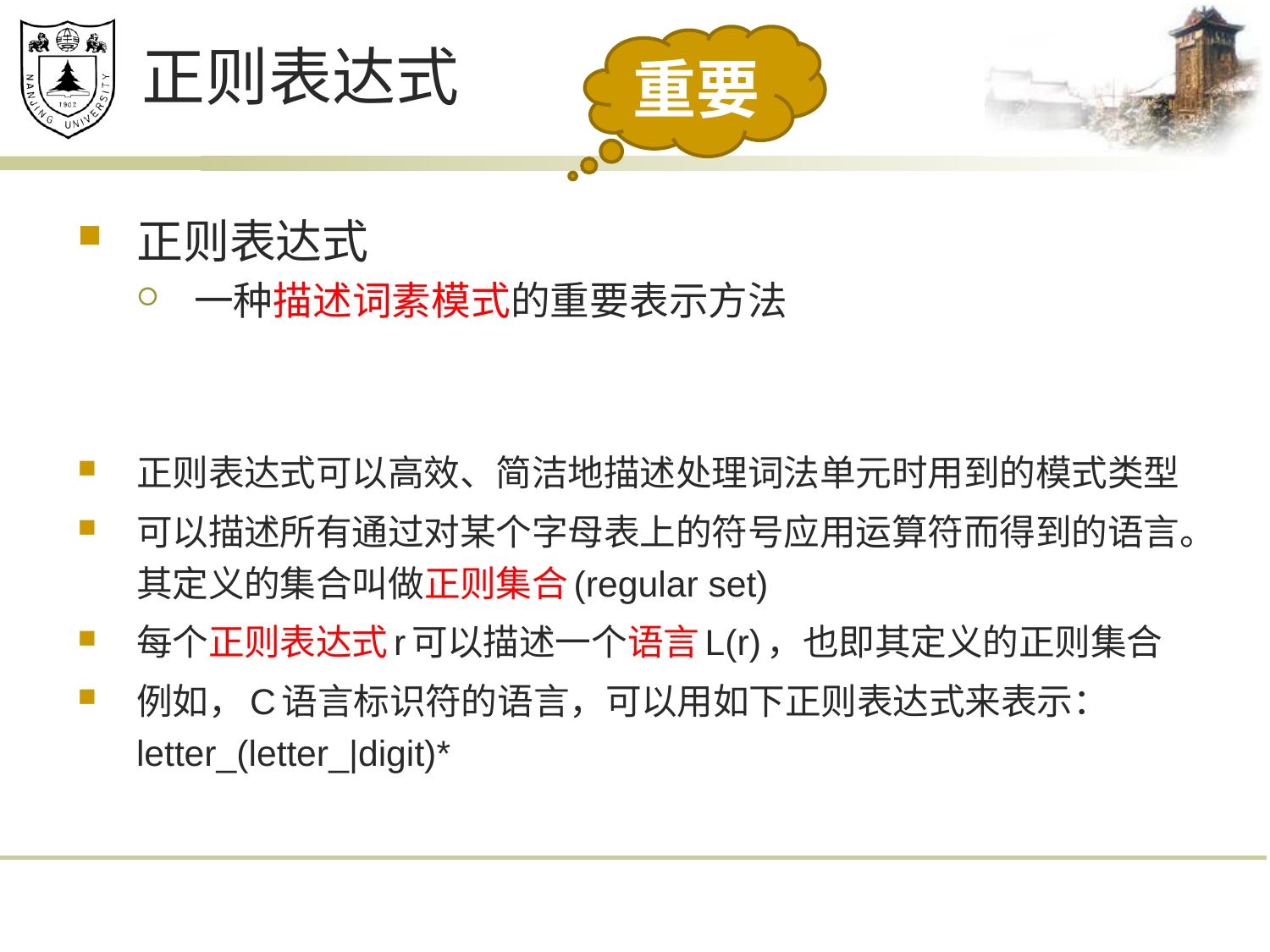

重要
# 正则表达式
正则表达式
一种描述词素模式的重要表示方法

正则表达式可以高效、简洁地描述处理词法单元时用到的模式类型
可以描述所有通过对某个字母表上的符号应用运算符而得到的语言。其定义的集合叫做正则集合(regular set)
每个正则表达式r可以描述一个语言L(r)，也即其定义的正则集合
例如，C语言标识符的语言，可以用如下正则表达式来表示：letter_(letter_|digit)*